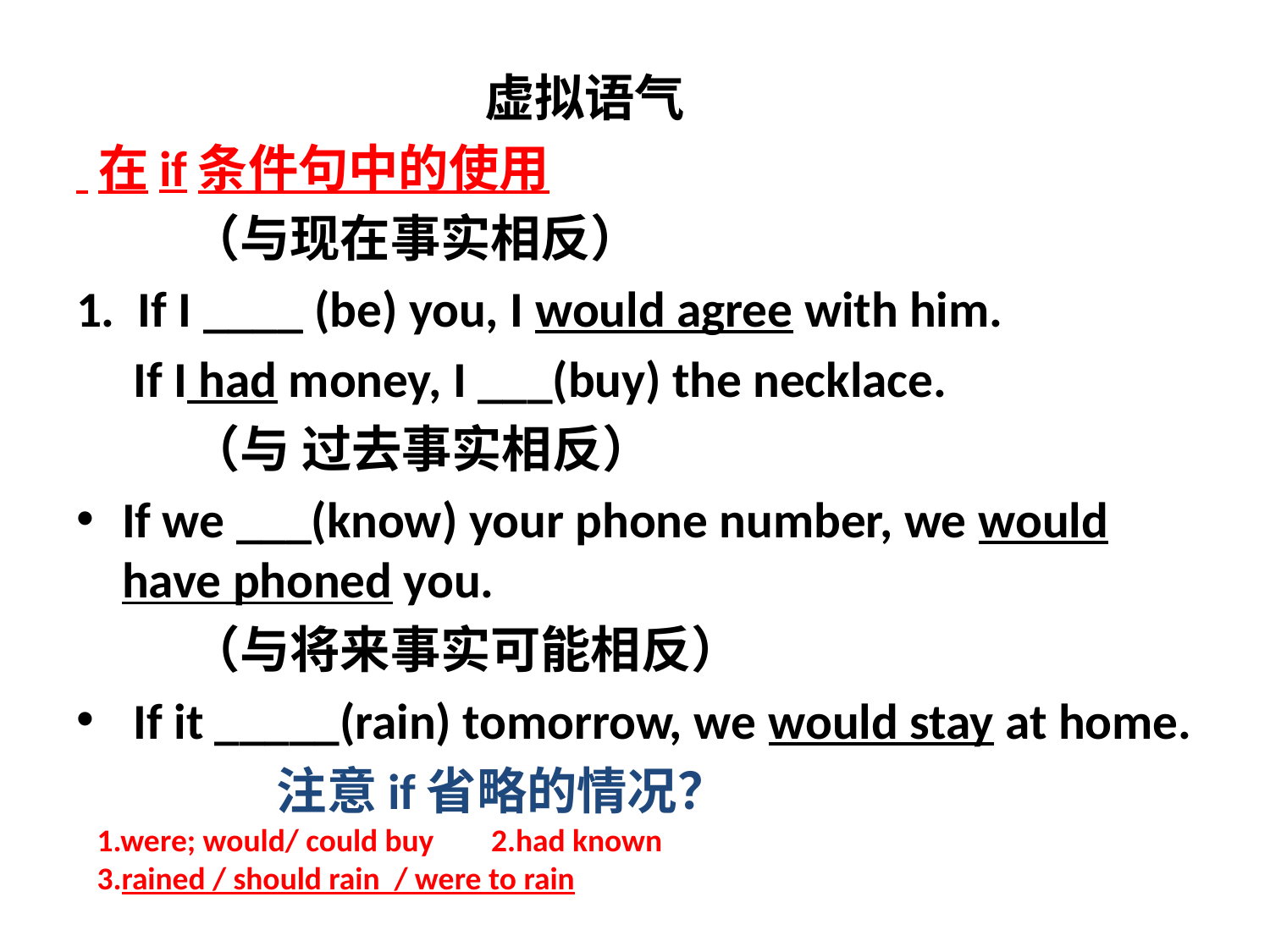

虚拟语气
 在if条件句中的使用
         （与现在事实相反）
1.  If I ____ (be) you, I would agree with him.
     If I had money, I ___(buy) the necklace.
         （与 过去事实相反）
If we ___(know) your phone number, we would have phoned you.
         （与将来事实可能相反）
 If it _____(rain) tomorrow, we would stay at home.
　　　　注意if省略的情况？

1.were; would/ could buy        2.had known
3.rained / should rain  / were to rain